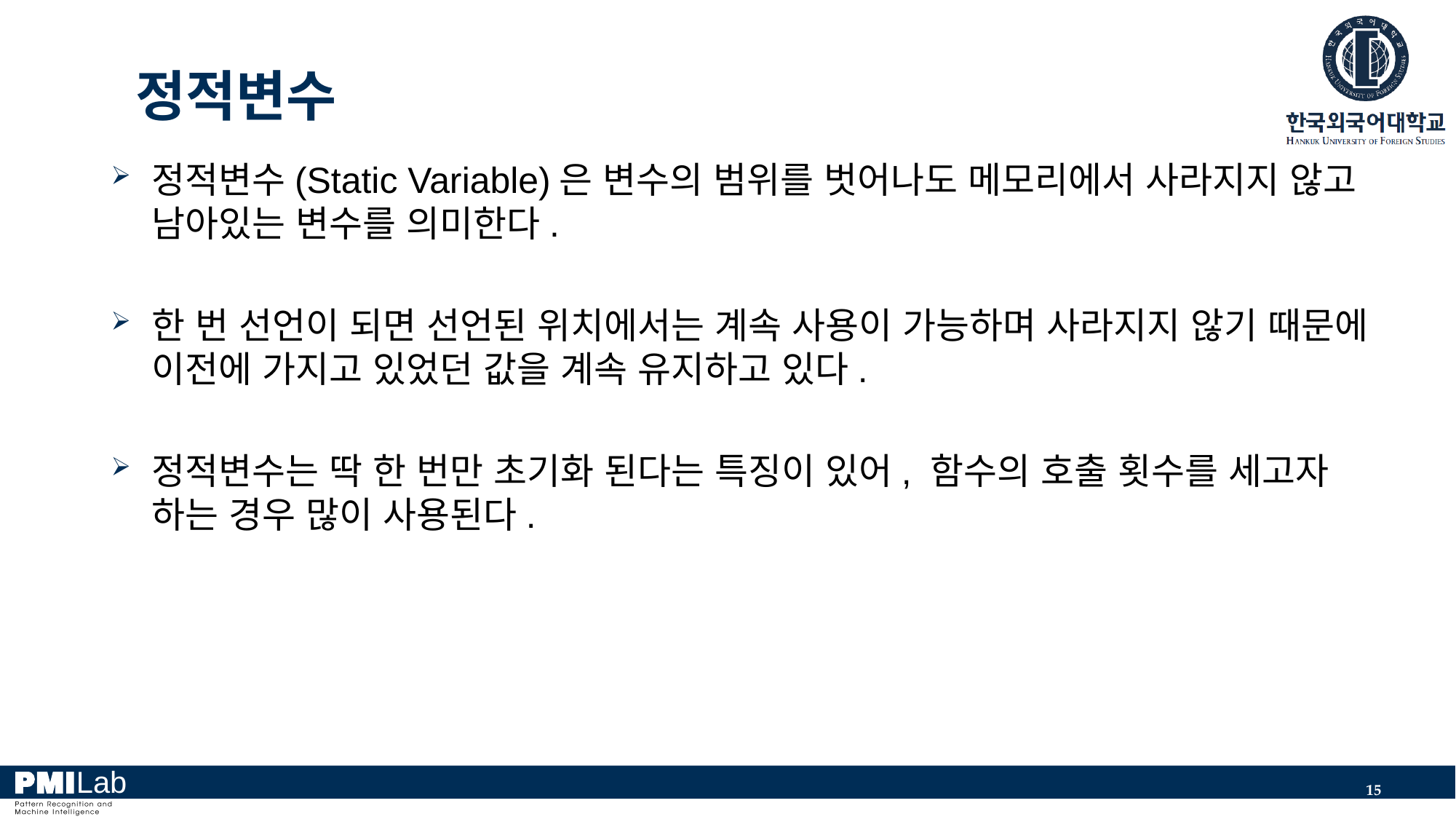

# 정적변수
정적변수(Static Variable)은 변수의 범위를 벗어나도 메모리에서 사라지지 않고 남아있는 변수를 의미한다.

한 번 선언이 되면 선언된 위치에서는 계속 사용이 가능하며 사라지지 않기 때문에 이전에 가지고 있었던 값을 계속 유지하고 있다.

정적변수는 딱 한 번만 초기화 된다는 특징이 있어, 함수의 호출 횟수를 세고자 하는 경우 많이 사용된다.

15